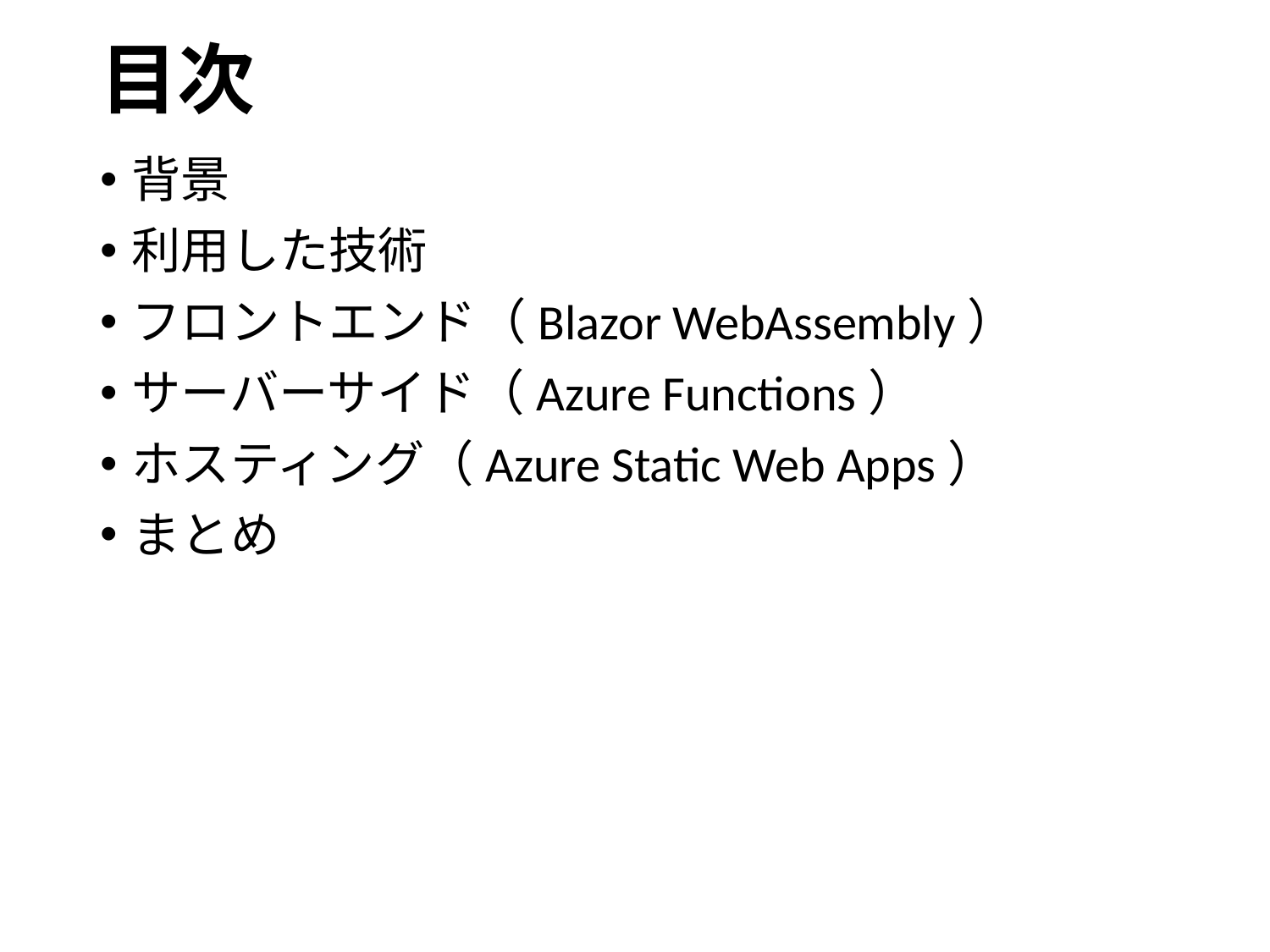

# 目次
背景
利用した技術
フロントエンド（Blazor WebAssembly）
サーバーサイド（Azure Functions）
ホスティング（Azure Static Web Apps）
まとめ